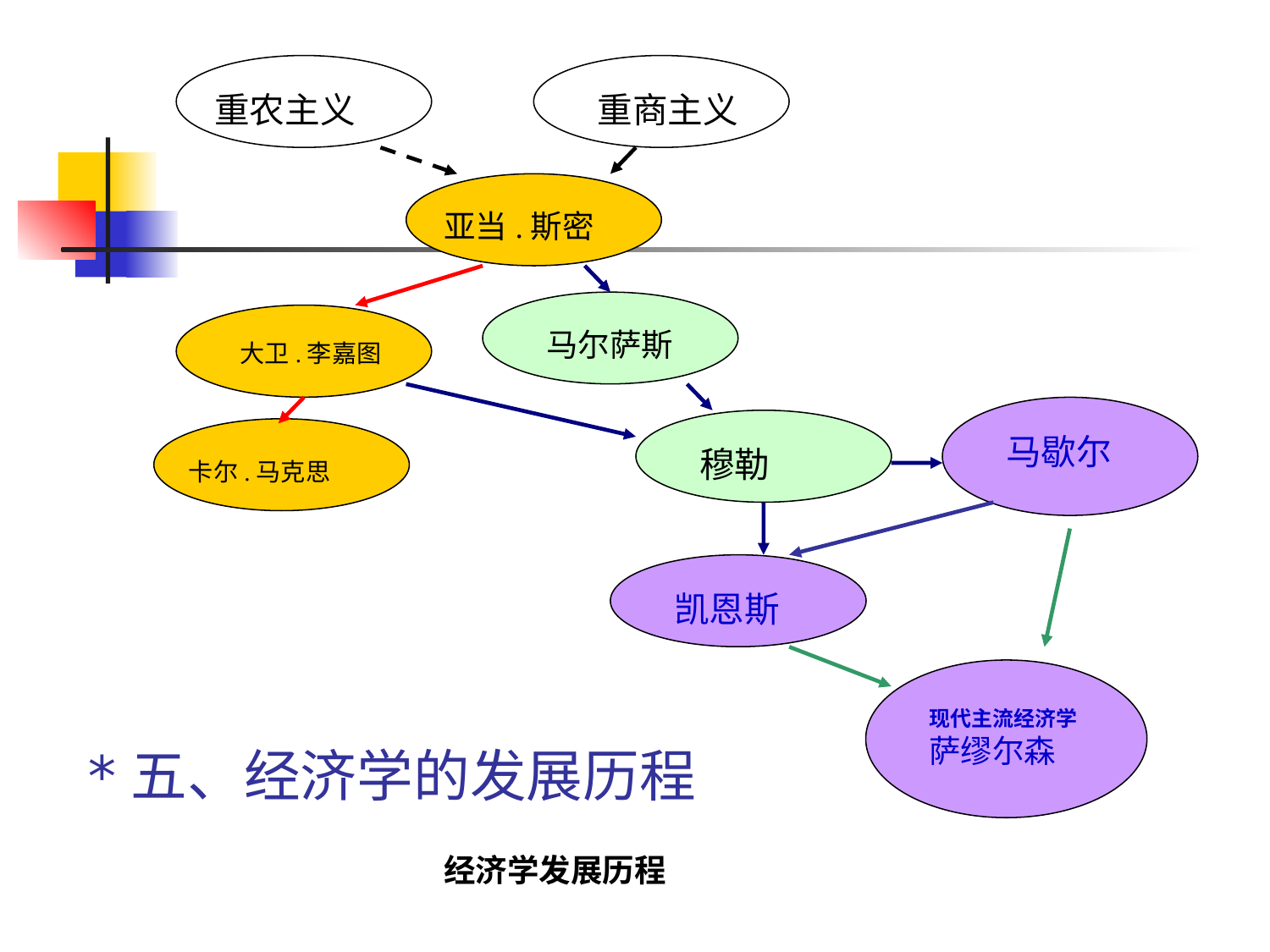

重农主义
重商主义

亚当.斯密

马尔萨斯
大卫.李嘉图

马歇尔

穆勒
卡尔.马克思

凯恩斯

现代主流经济学
萨缪尔森
经济学发展历程
*五、经济学的发展历程